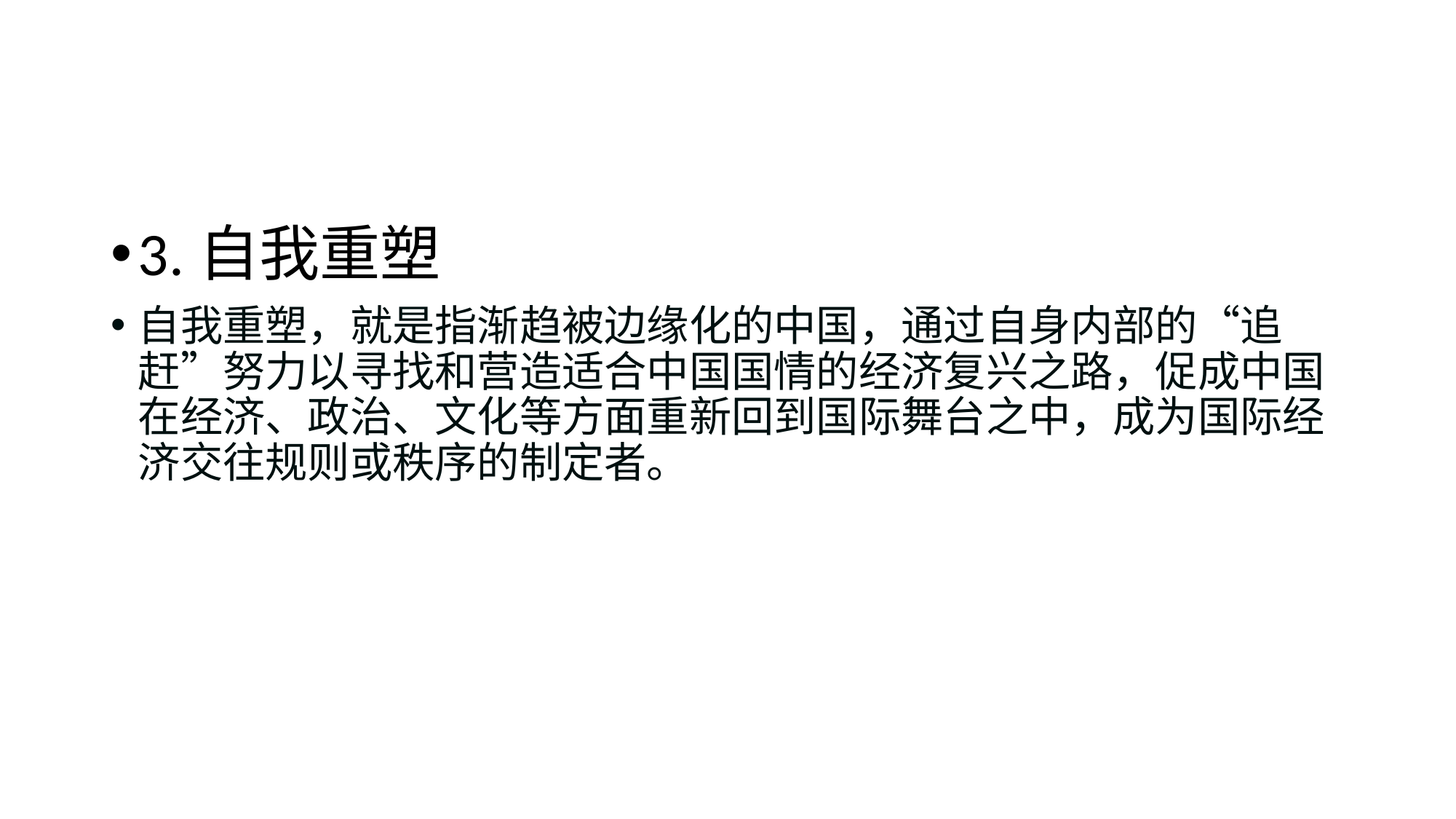

3.自我重塑
自我重塑，就是指渐趋被边缘化的中国，通过自身内部的“追赶”努力以寻找和营造适合中国国情的经济复兴之路，促成中国在经济、政治、文化等方面重新回到国际舞台之中，成为国际经济交往规则或秩序的制定者。